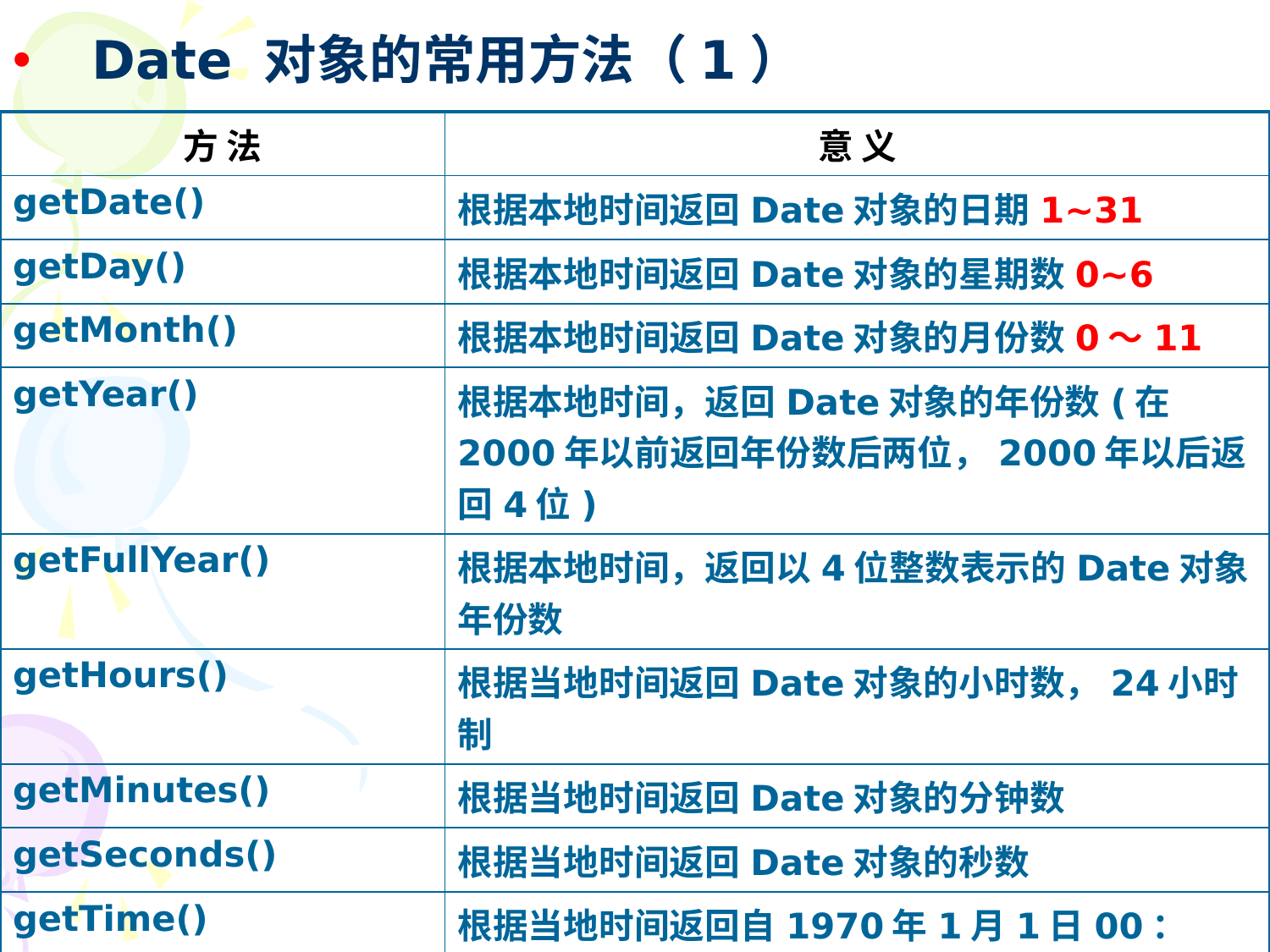

# Date 对象的常用方法（1）
| 方 法 | 意 义 |
| --- | --- |
| getDate() | 根据本地时间返回Date对象的日期1~31 |
| getDay() | 根据本地时间返回Date对象的星期数0~6 |
| getMonth() | 根据本地时间返回Date对象的月份数0～11 |
| getYear() | 根据本地时间，返回Date对象的年份数(在2000年以前返回年份数后两位，2000年以后返回4位) |
| getFullYear() | 根据本地时间，返回以4位整数表示的Date对象年份数 |
| getHours() | 根据当地时间返回Date对象的小时数，24小时制 |
| getMinutes() | 根据当地时间返回Date对象的分钟数 |
| getSeconds() | 根据当地时间返回Date对象的秒数 |
| getTime() | 根据当地时间返回自1970年1月1日00：00：00以来的毫秒数 |
| Date.parse(日期字符串) | 根据当地时间返回自1970年1月1日00：00：00以来的毫秒数 |